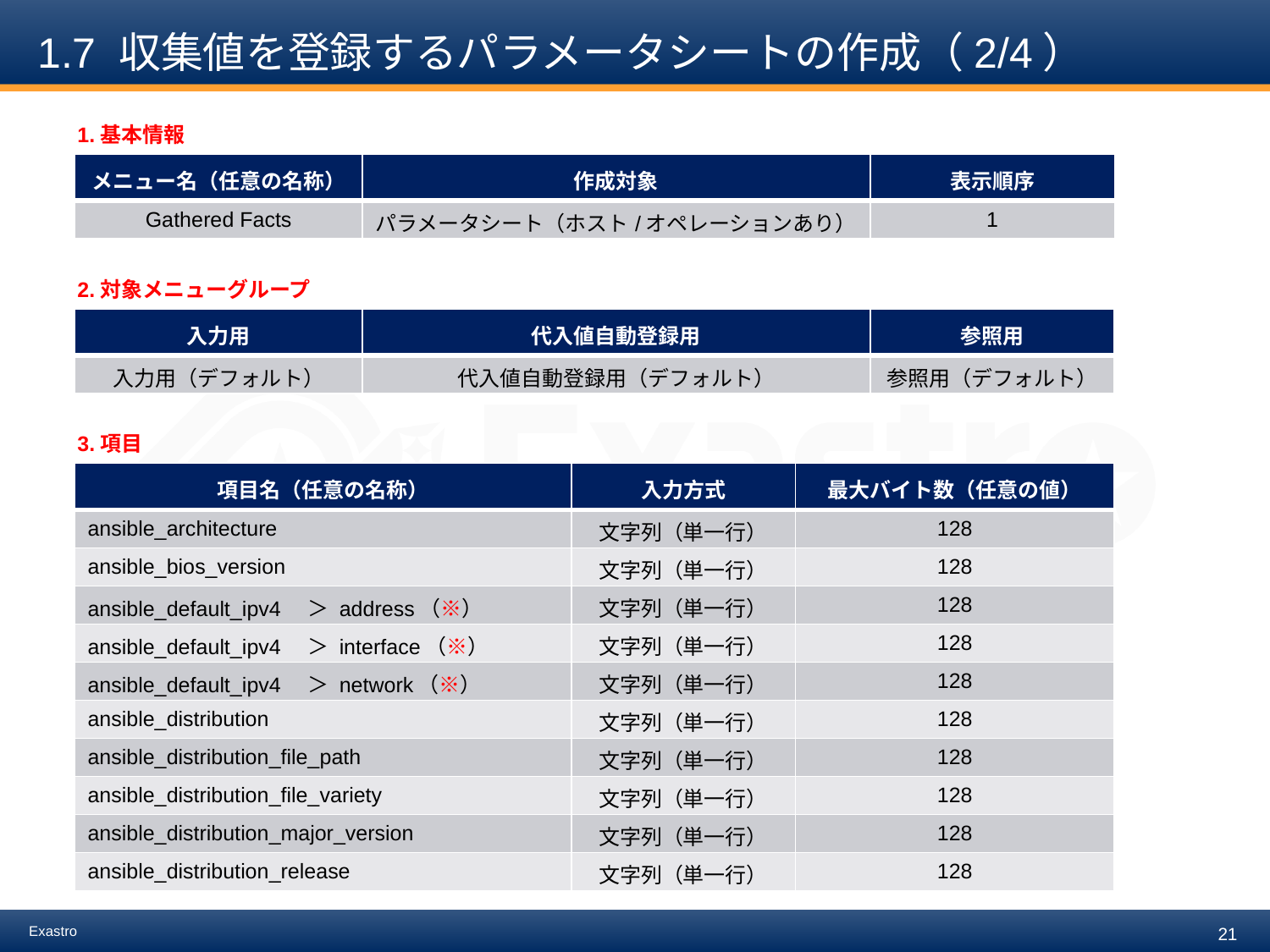

# 1.7 収集値を登録するパラメータシートの作成（2/4）
1.基本情報
| メニュー名（任意の名称） | 作成対象 | 表示順序 |
| --- | --- | --- |
| Gathered Facts | パラメータシート（ホスト/オペレーションあり） | 1 |
2.対象メニューグループ
| 入力用 | 代入値自動登録用 | 参照用 |
| --- | --- | --- |
| 入力用（デフォルト） | 代入値自動登録用（デフォルト） | 参照用（デフォルト） |
3.項目
| 項目名（任意の名称） | 入力方式 | 最大バイト数（任意の値） |
| --- | --- | --- |
| ansible\_architecture | 文字列（単一行） | 128 |
| ansible\_bios\_version | 文字列（単一行） | 128 |
| ansible\_default\_ipv4　＞ address（※） | 文字列（単一行） | 128 |
| ansible\_default\_ipv4　＞ interface（※） | 文字列（単一行） | 128 |
| ansible\_default\_ipv4　＞ network（※） | 文字列（単一行） | 128 |
| ansible\_distribution | 文字列（単一行） | 128 |
| ansible\_distribution\_file\_path | 文字列（単一行） | 128 |
| ansible\_distribution\_file\_variety | 文字列（単一行） | 128 |
| ansible\_distribution\_major\_version | 文字列（単一行） | 128 |
| ansible\_distribution\_release | 文字列（単一行） | 128 |